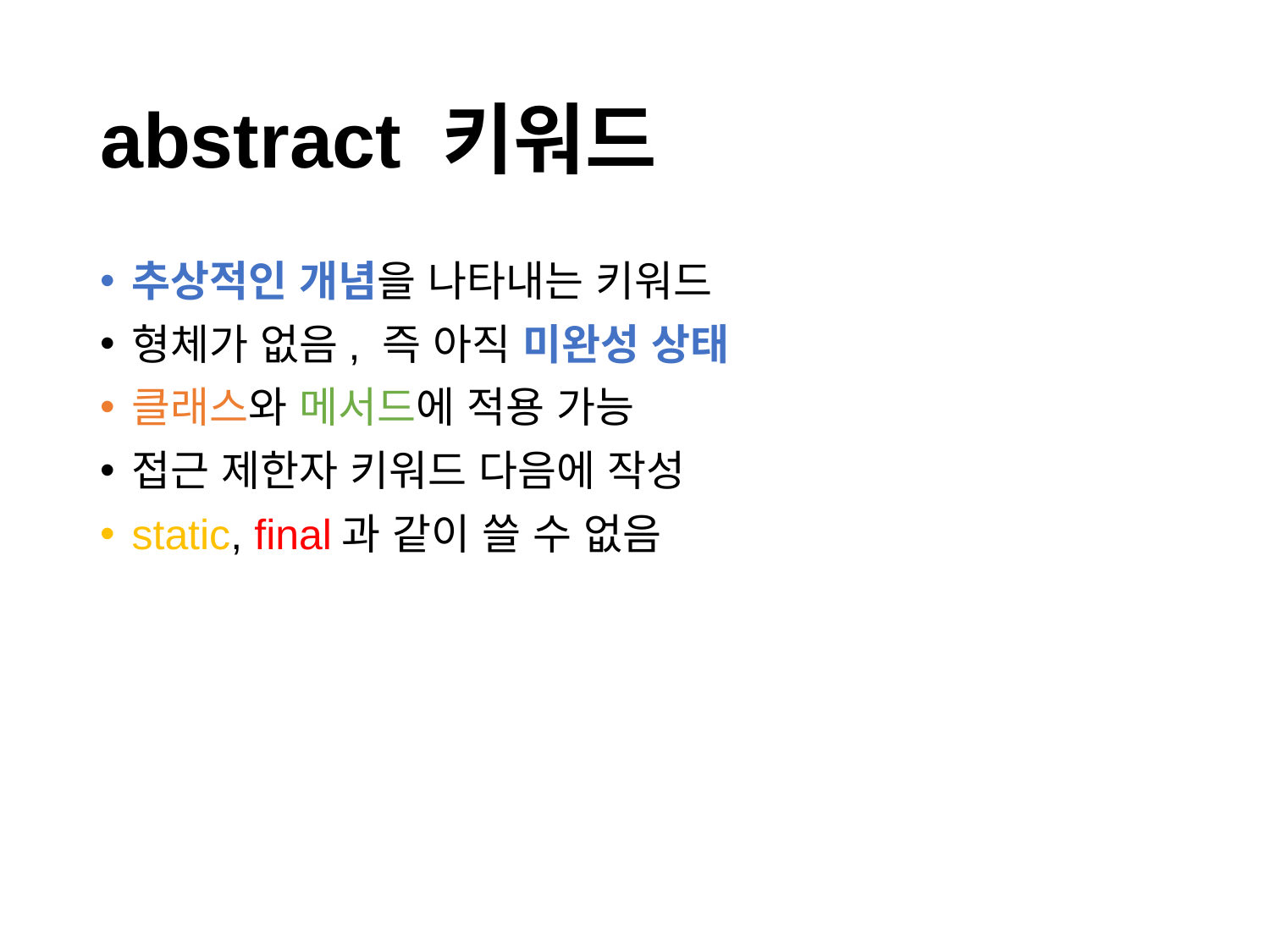

# abstract 키워드
추상적인 개념을 나타내는 키워드
형체가 없음, 즉 아직 미완성 상태
클래스와 메서드에 적용 가능
접근 제한자 키워드 다음에 작성
static, final과 같이 쓸 수 없음